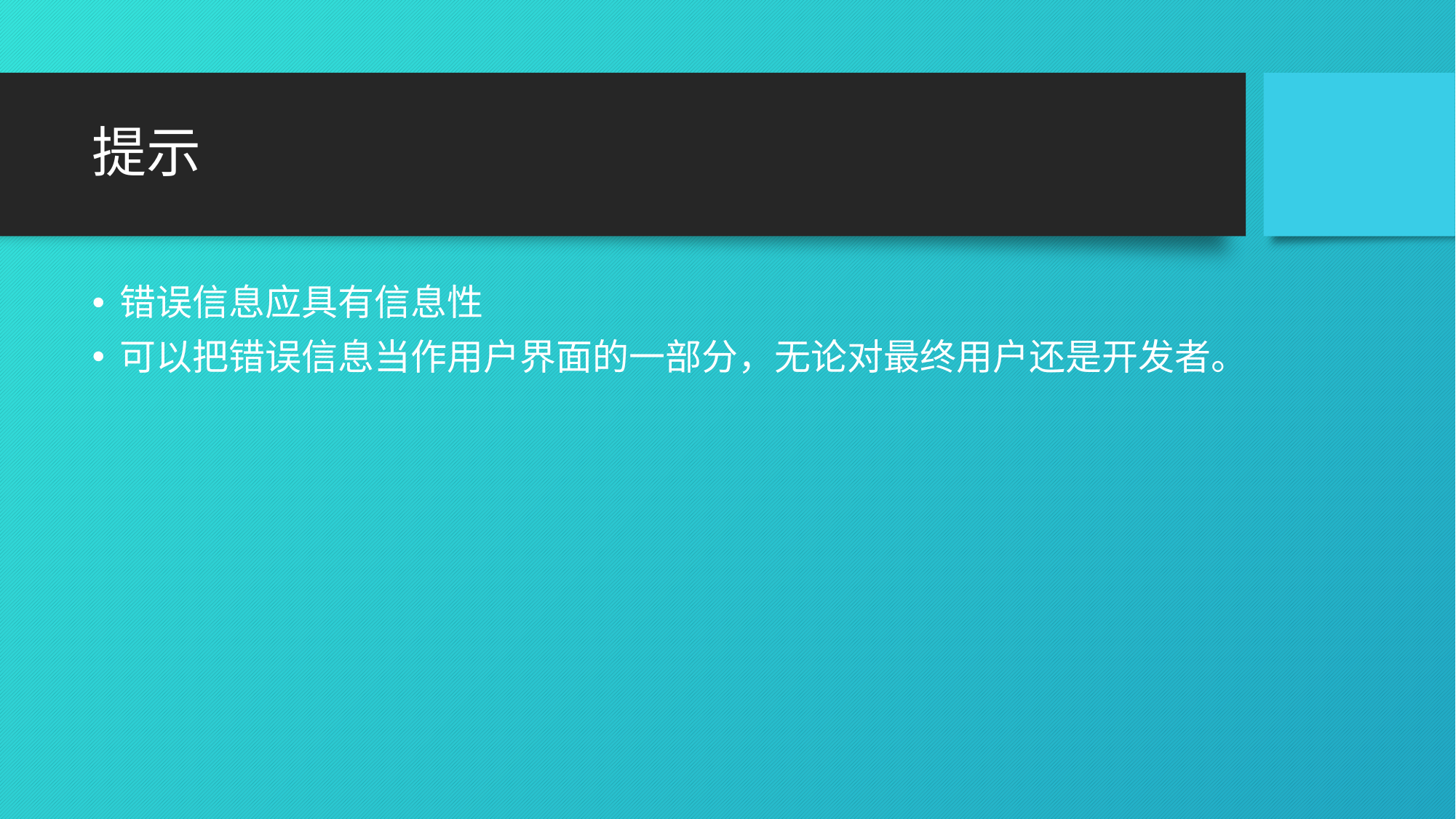

# 提示
错误信息应具有信息性
可以把错误信息当作用户界面的一部分，无论对最终用户还是开发者。